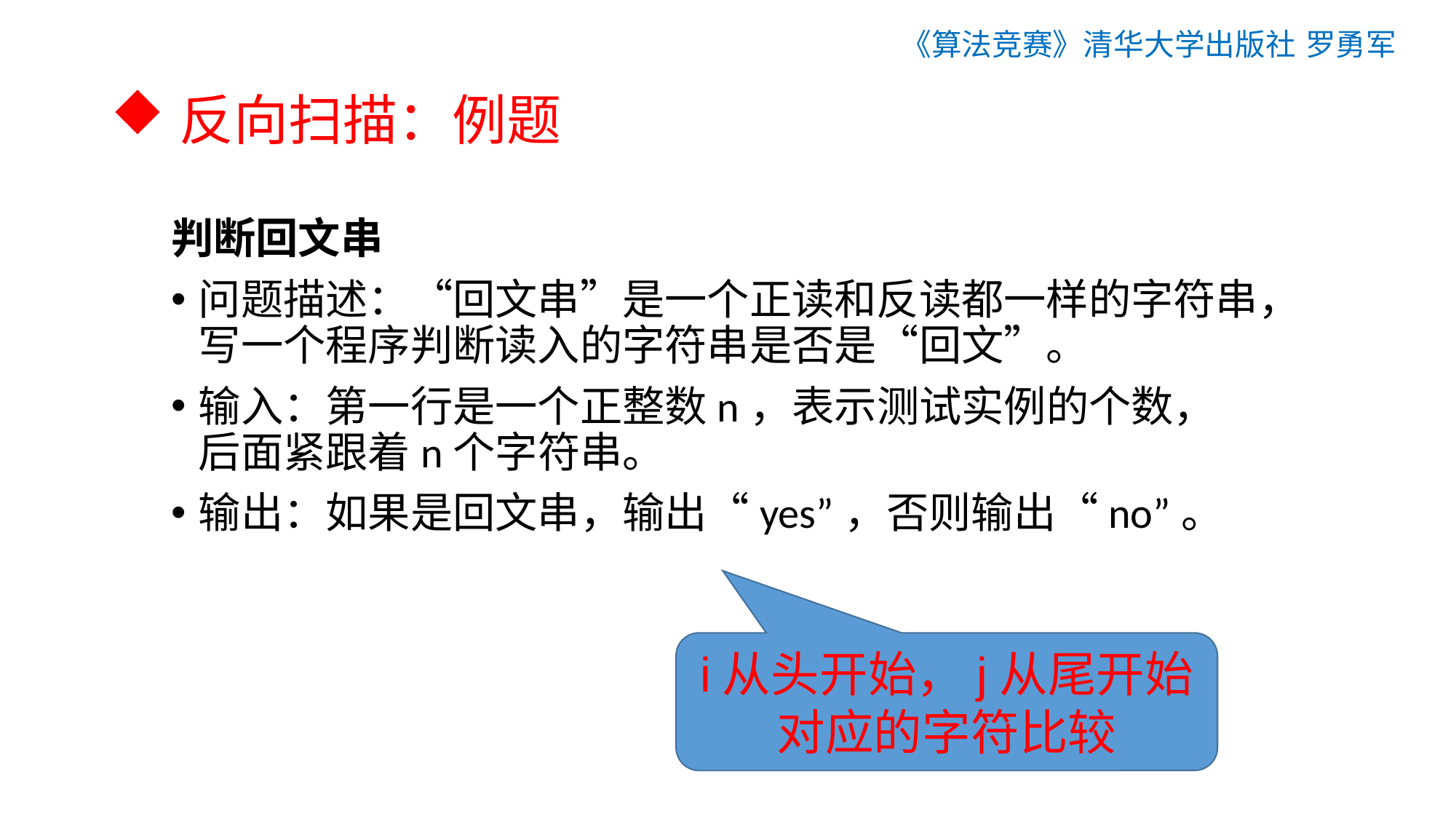

《算法竞赛》清华大学出版社 罗勇军
# 反向扫描：例题
判断回文串
问题描述：“回文串”是一个正读和反读都一样的字符串，写一个程序判断读入的字符串是否是“回文”。
输入：第一行是一个正整数n，表示测试实例的个数，后面紧跟着n个字符串。
输出：如果是回文串，输出“yes”，否则输出“no”。
i从头开始，j从尾开始
对应的字符比较